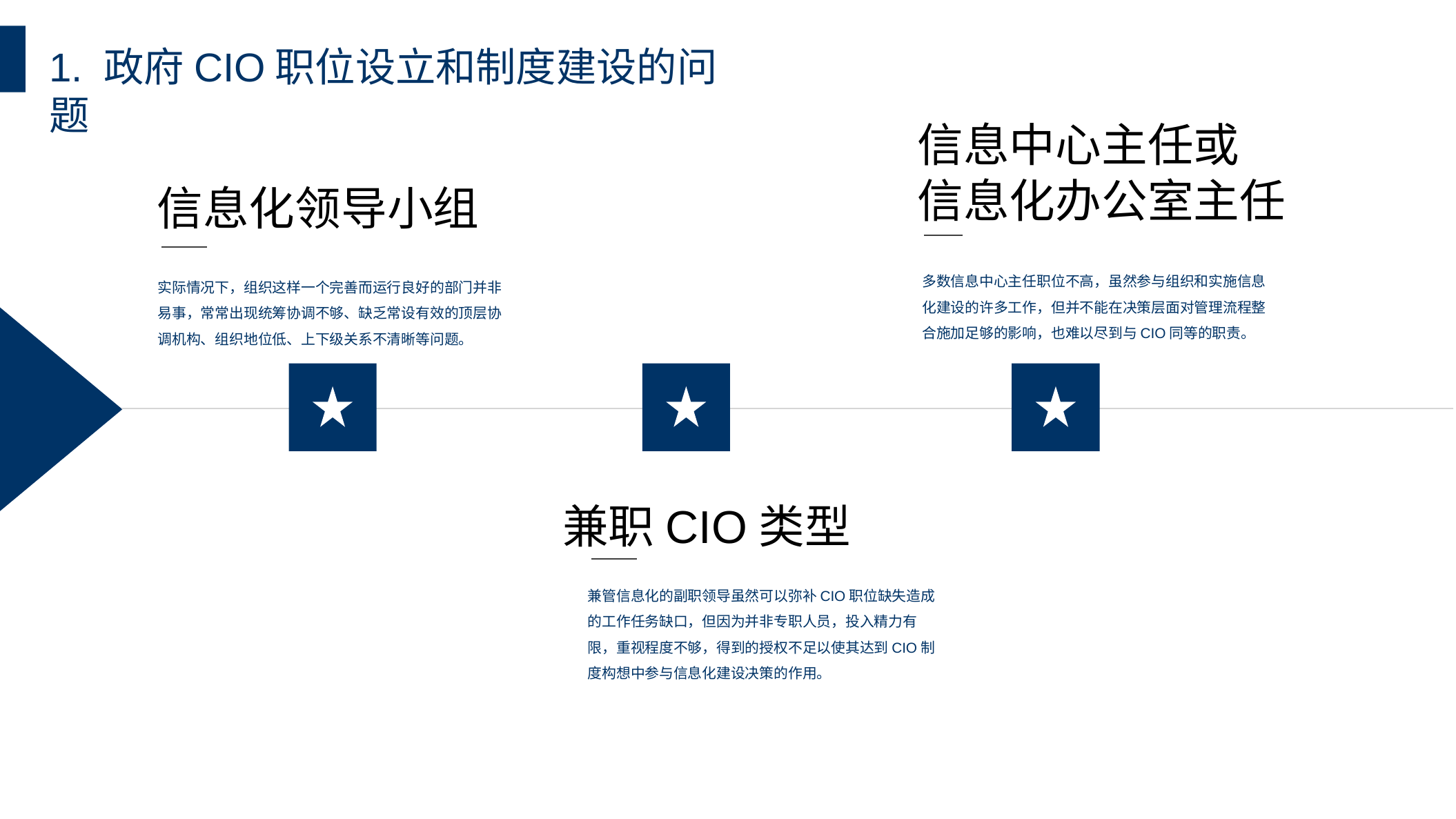

1. 政府CIO职位设立和制度建设的问题
信息中心主任或
信息化办公室主任

多数信息中心主任职位不高，虽然参与组织和实施信息化建设的许多工作，但并不能在决策层面对管理流程整合施加足够的影响，也难以尽到与CIO同等的职责。
信息化领导小组

实际情况下，组织这样一个完善而运行良好的部门并非易事，常常出现统筹协调不够、缺乏常设有效的顶层协调机构、组织地位低、上下级关系不清晰等问题。

兼职CIO类型

兼管信息化的副职领导虽然可以弥补CIO职位缺失造成的工作任务缺口，但因为并非专职人员，投入精力有限，重视程度不够，得到的授权不足以使其达到CIO制度构想中参与信息化建设决策的作用。